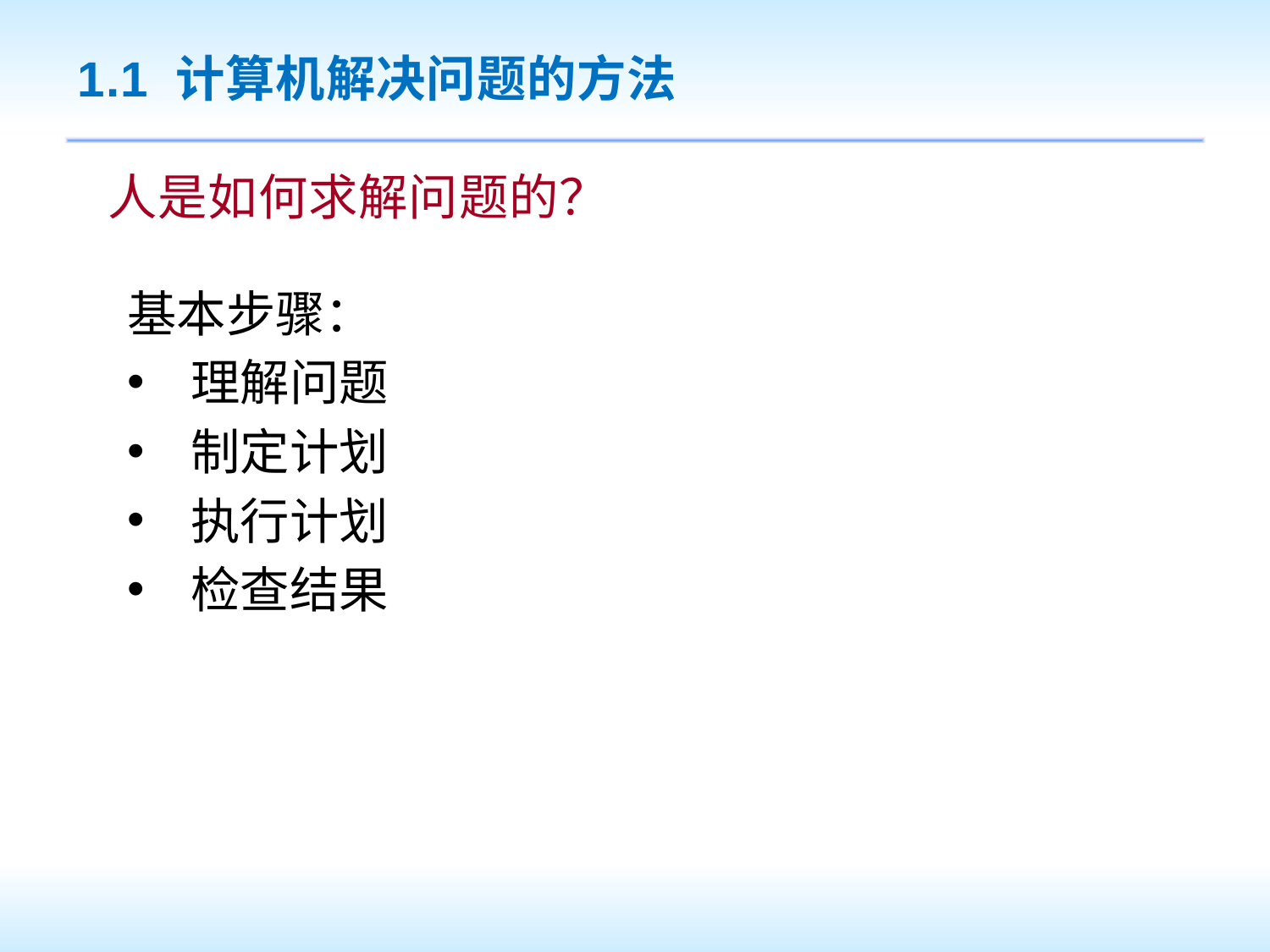

1.1 计算机解决问题的方法
# 人是如何求解问题的？
基本步骤：
理解问题
制定计划
执行计划
检查结果